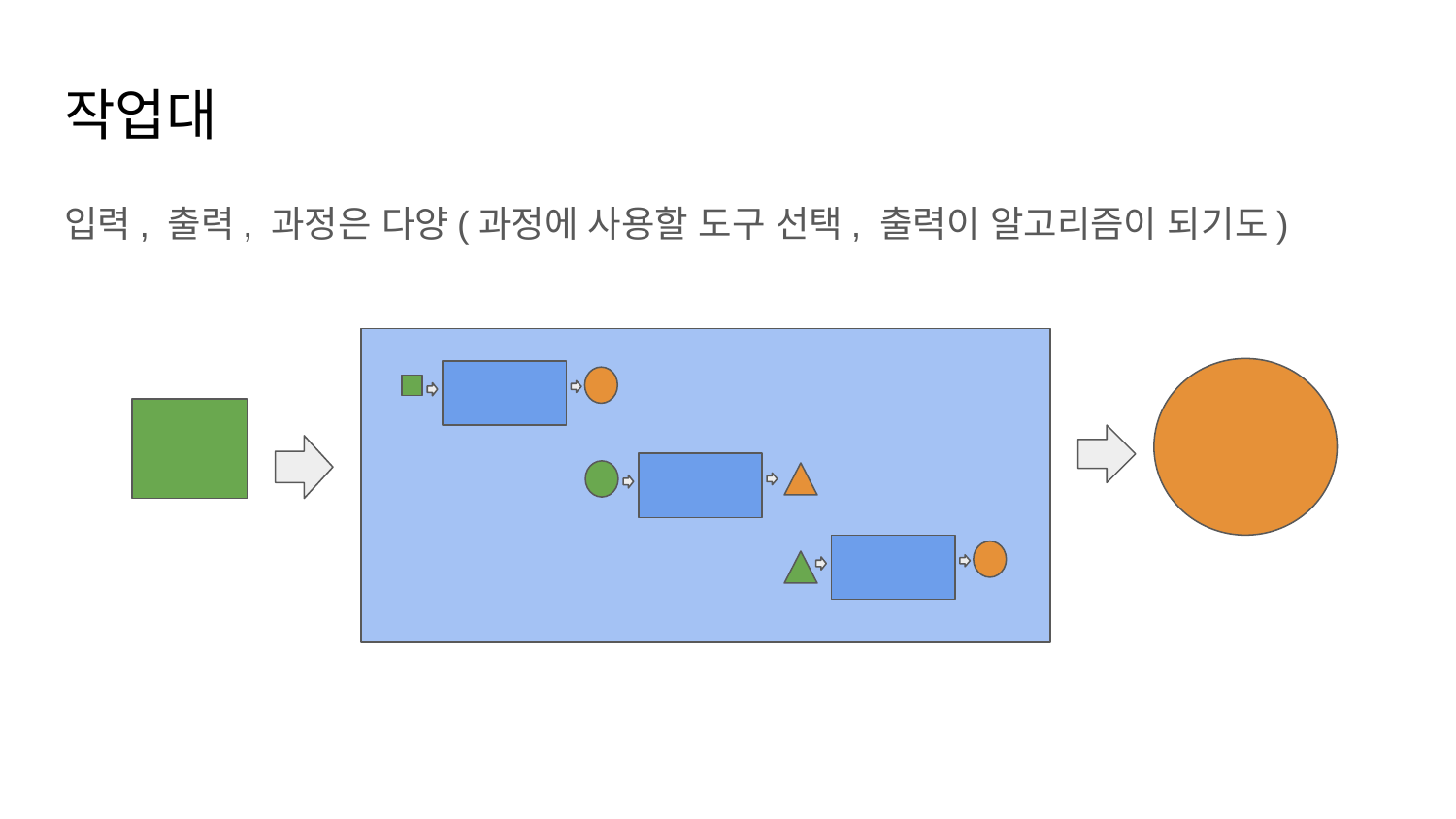

# 작업대
입력, 출력, 과정은 다양(과정에 사용할 도구 선택, 출력이 알고리즘이 되기도)